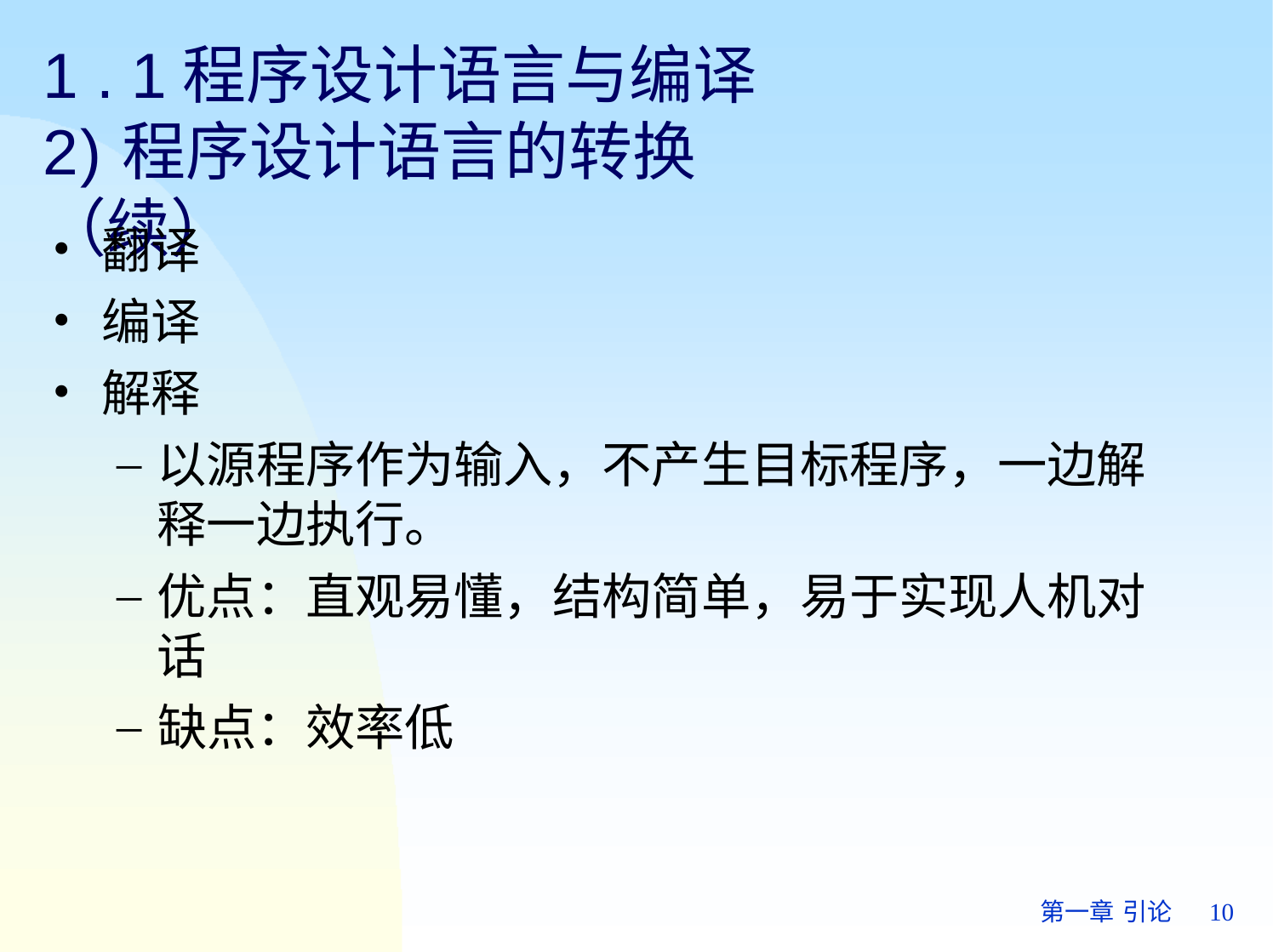

# 1 . 1程序设计语言与编译
2)程序设计语言的转换（续）
翻译
编译
解释
以源程序作为输入，不产生目标程序，一边解 释一边执行。
优点：直观易懂，结构简单，易于实现人机对 话
缺点：效率低
第一章 引论	10